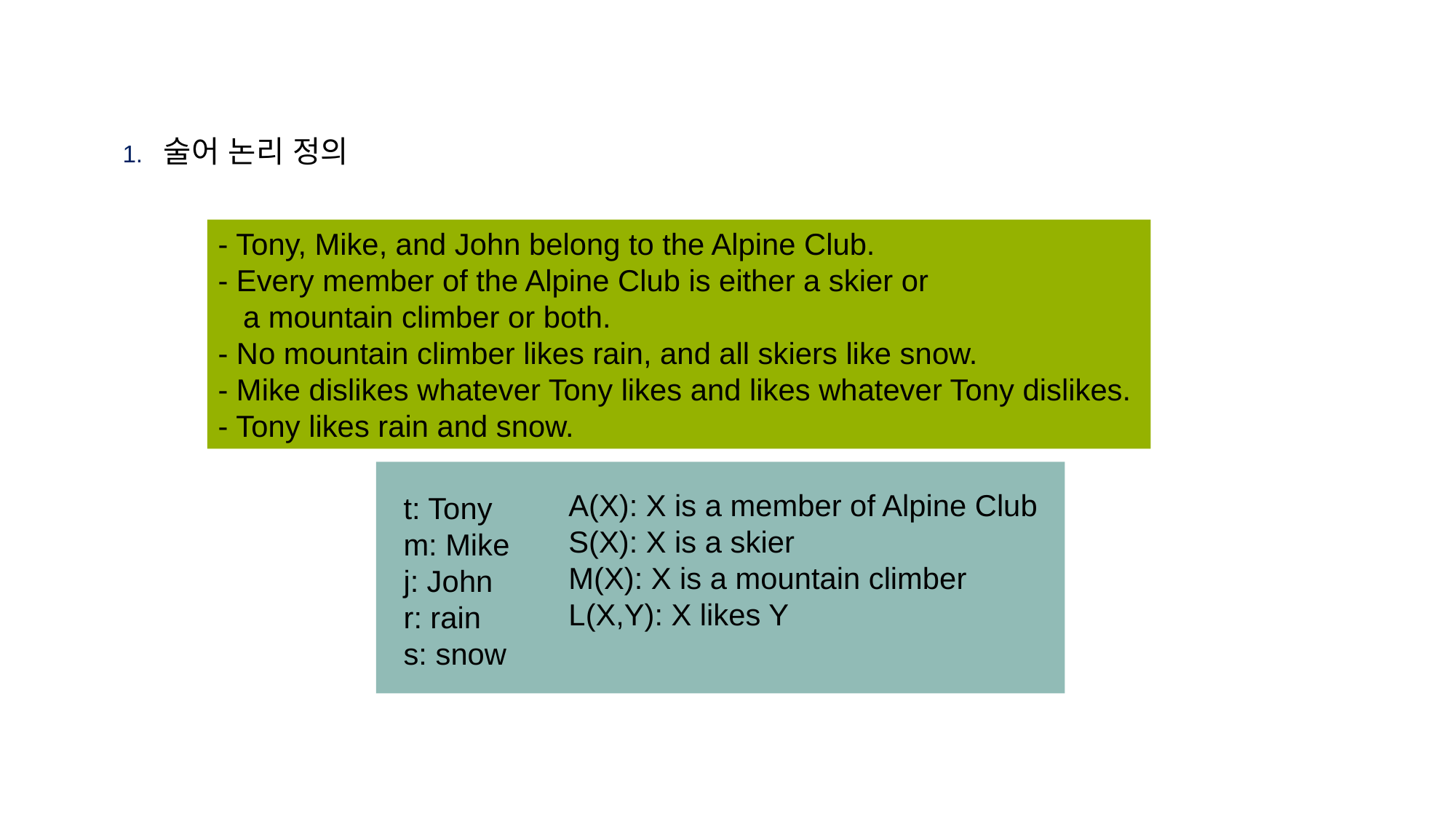

술어 논리 정의
- Tony, Mike, and John belong to the Alpine Club.
- Every member of the Alpine Club is either a skier or
   a mountain climber or both.
- No mountain climber likes rain, and all skiers like snow.
- Mike dislikes whatever Tony likes and likes whatever Tony dislikes.
- Tony likes rain and snow.

A(X): X is a member of Alpine Club
S(X): X is a skier
M(X): X is a mountain climber
L(X,Y): X likes Y
t: Tony
m: Mike
j: John
r: rain
s: snow